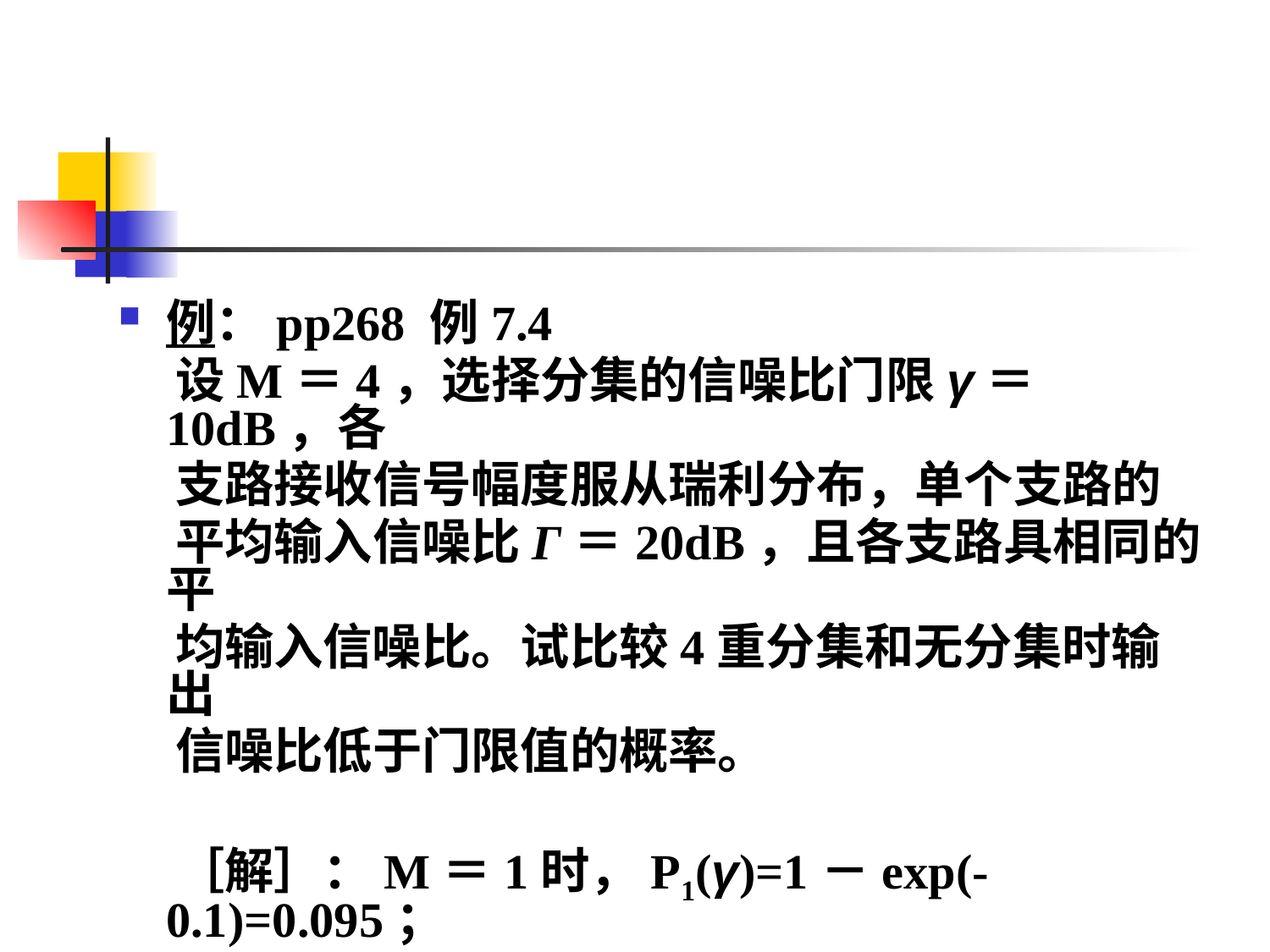

#
例：pp268 例7.4
    设M＝4，选择分集的信噪比门限γ＝10dB，各
    支路接收信号幅度服从瑞利分布，单个支路的
    平均输入信噪比Г＝20dB，且各支路具相同的平
    均输入信噪比。试比较4重分集和无分集时输出
    信噪比低于门限值的概率。

    ［解］：M＝1时，P1(γ)=1－exp(-0.1)=0.095；
      M＝4时，P4(γ)=［1－exp(-0.1)］4=0.0954
                                                                   ＝0.000082